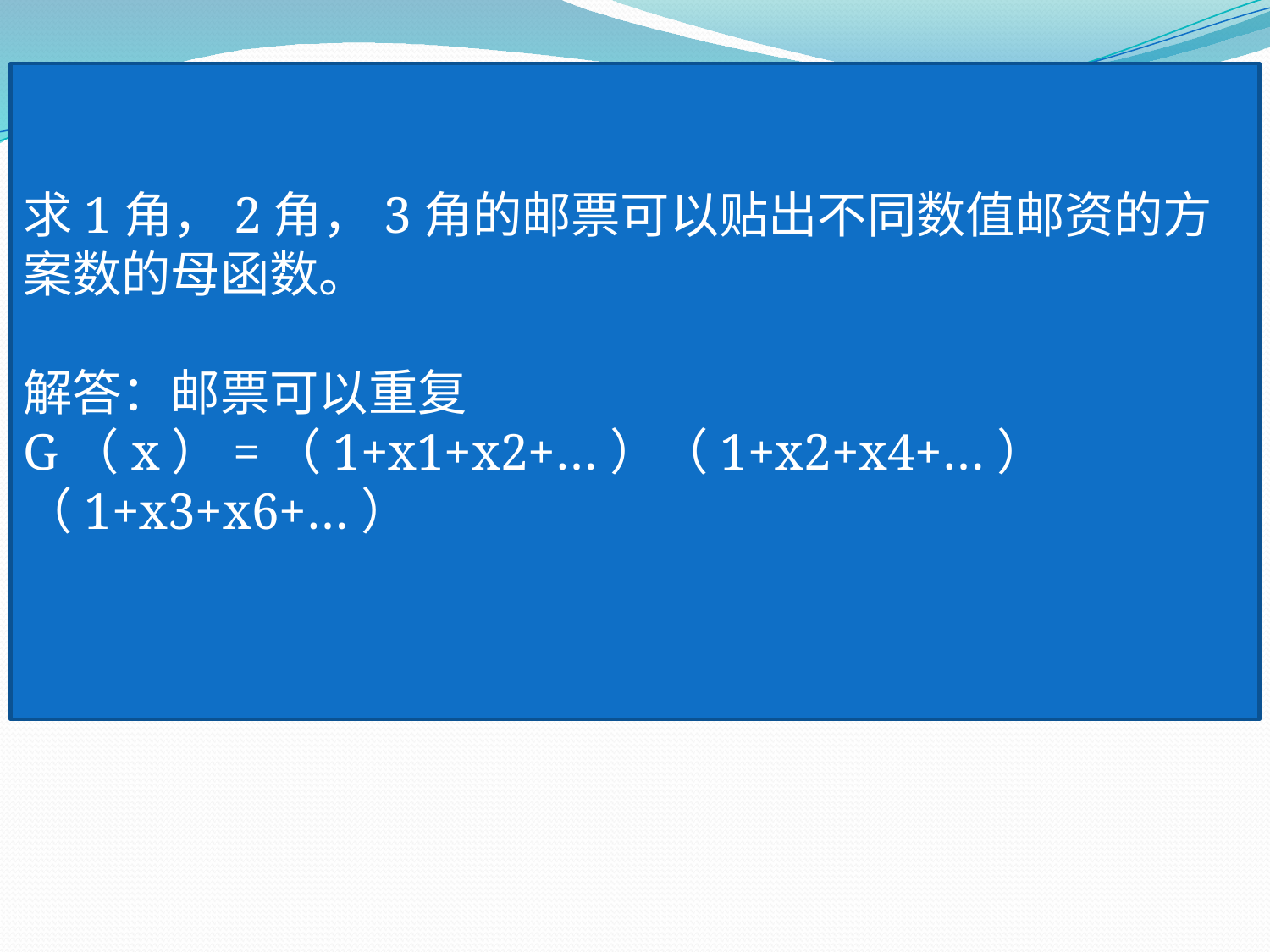

求1角，2角，3角的邮票可以贴出不同数值邮资的方案数的母函数。

解答：邮票可以重复
G（x）=（1+x1+x2+…）（1+x2+x4+…）（1+x3+x6+…）